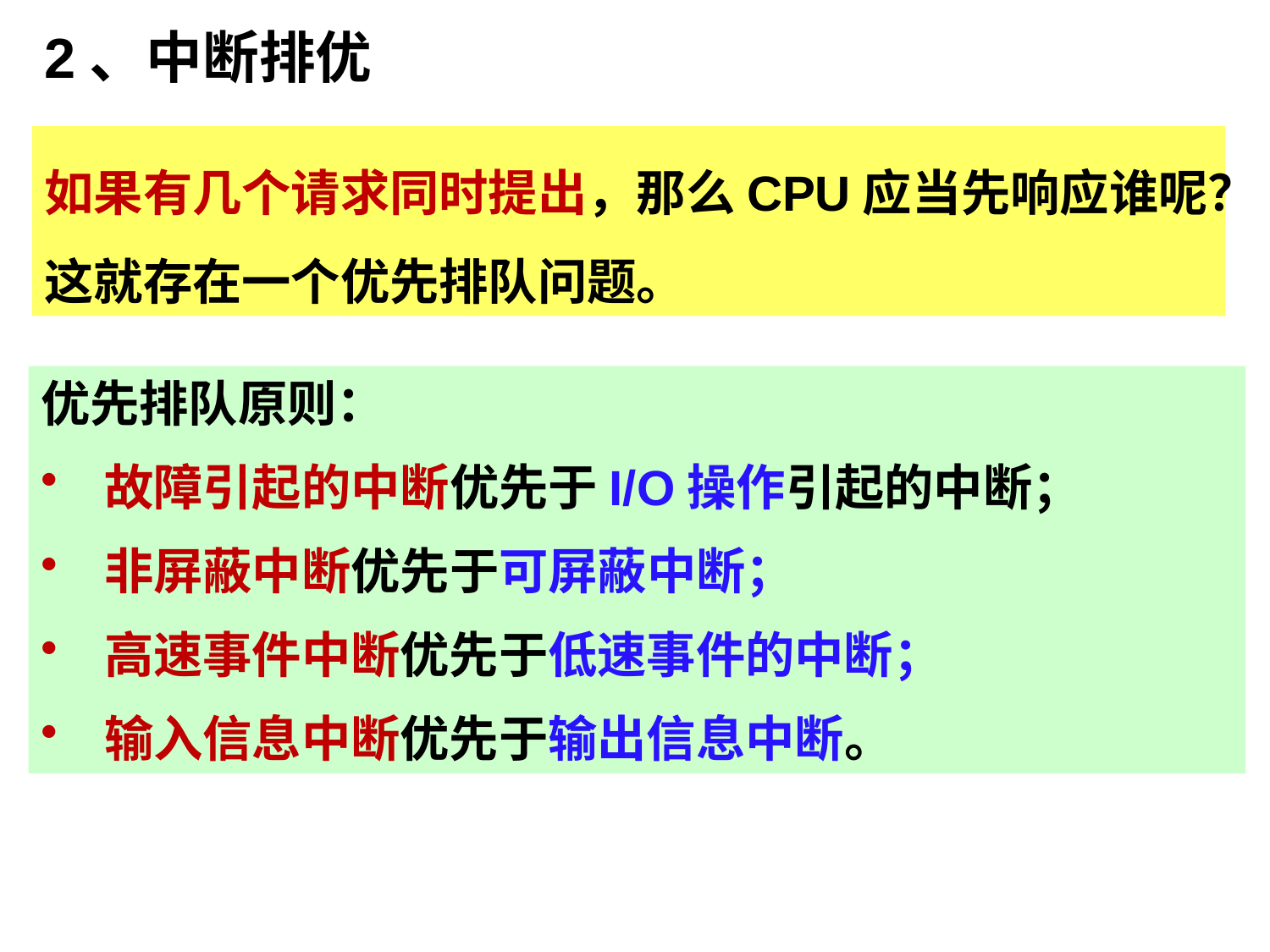

2、中断排优
如果有几个请求同时提出，那么CPU应当先响应谁呢？这就存在一个优先排队问题。
优先排队原则：
故障引起的中断优先于I/O操作引起的中断；
非屏蔽中断优先于可屏蔽中断；
高速事件中断优先于低速事件的中断；
输入信息中断优先于输出信息中断。
47